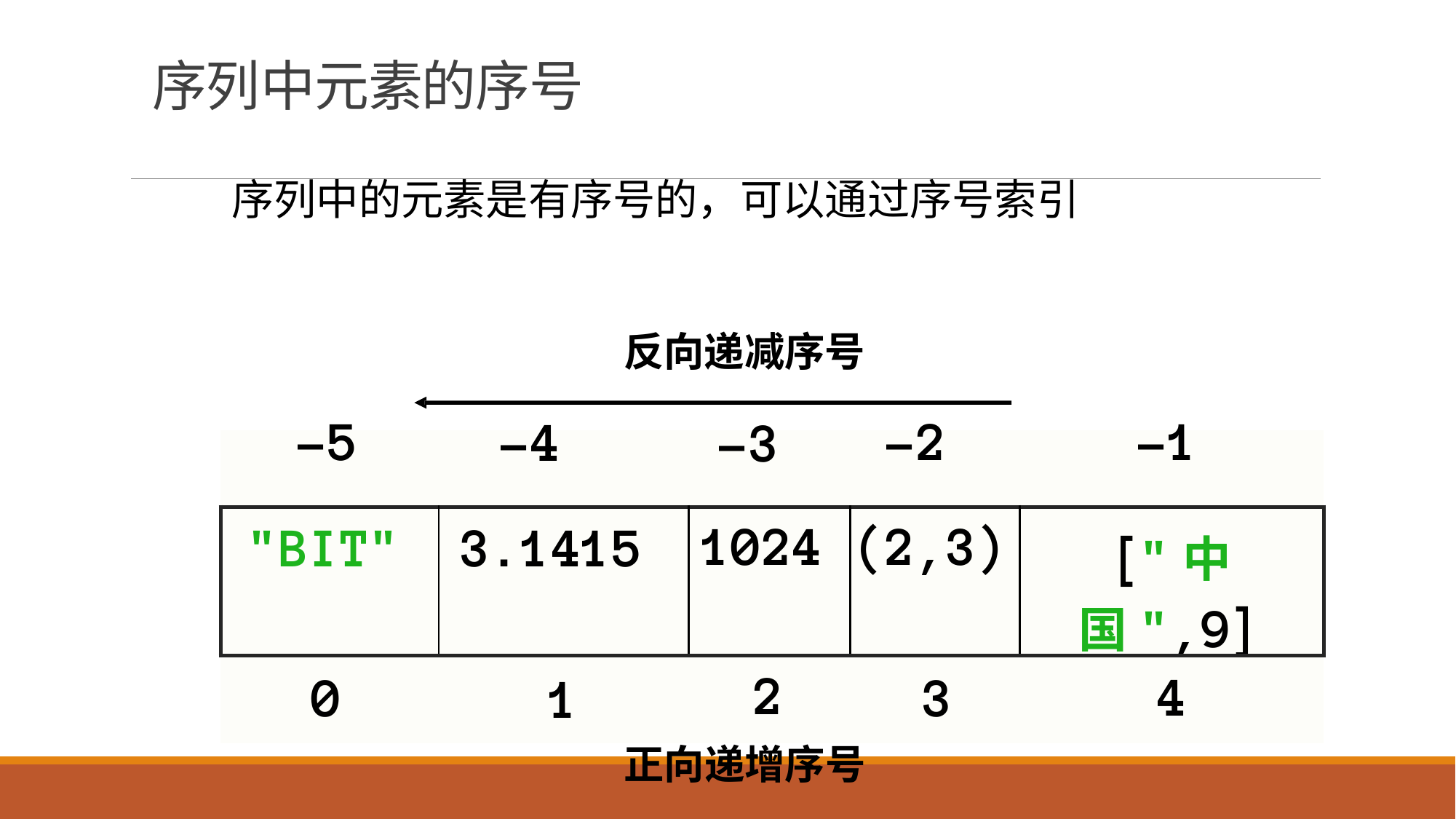

# 序列中元素的序号
序列中的元素是有序号的，可以通过序号索引
反向递减序号

| -5 | -4 | -3 | -2 | -1 |
| --- | --- | --- | --- | --- |
| "BIT" | 3.1415 | 1024 | (2,3) | ["中国",9] |
| 0 | 1 | 2 | 3 | 4 |

正向递增序号